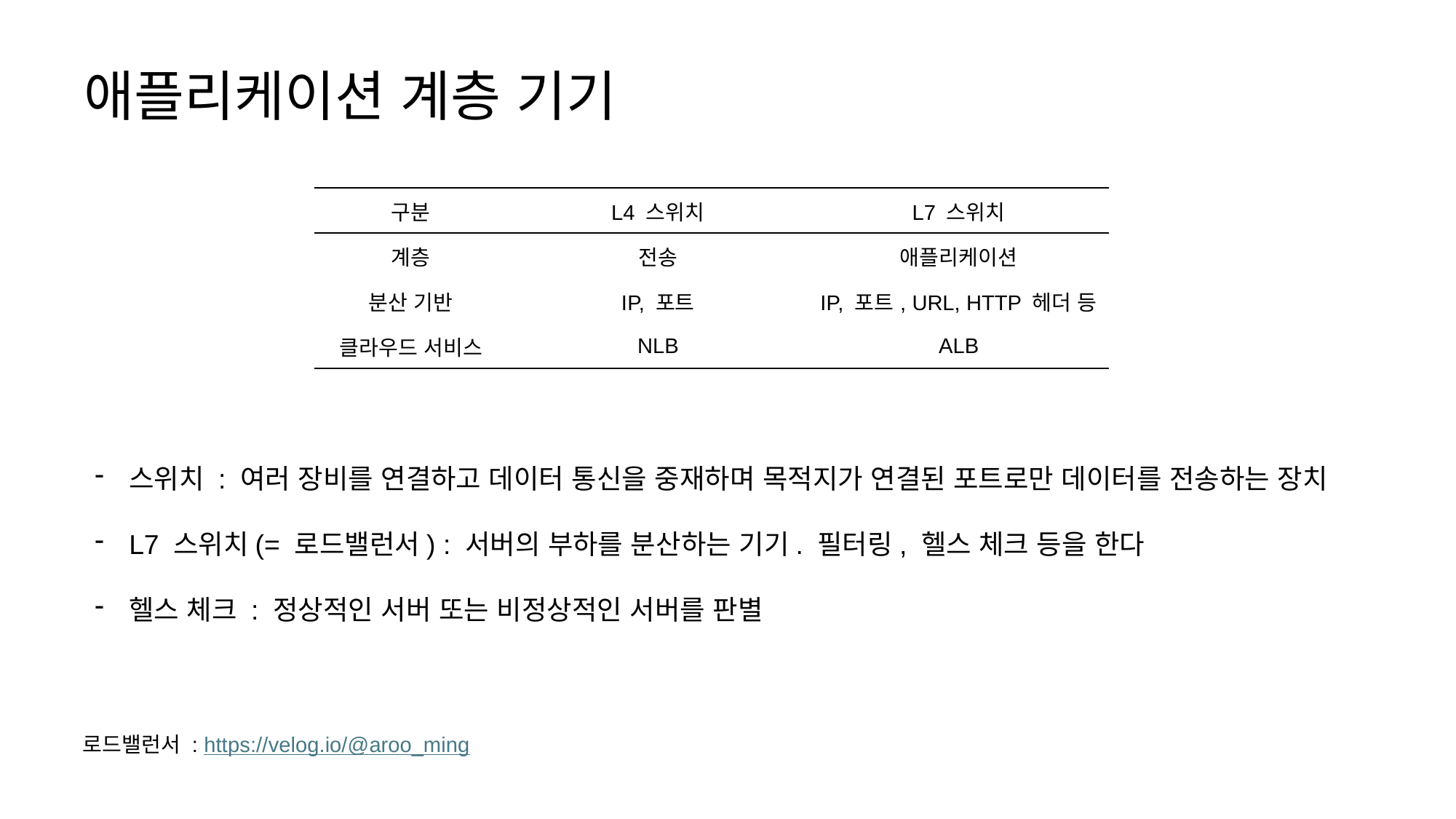

애플리케이션 계층 기기
| 구분 | L4 스위치 | L7 스위치 |
| --- | --- | --- |
| 계층 | 전송 | 애플리케이션 |
| 분산 기반 | IP, 포트 | IP, 포트, URL, HTTP 헤더 등 |
| 클라우드 서비스 | NLB | ALB |
스위치 : 여러 장비를 연결하고 데이터 통신을 중재하며 목적지가 연결된 포트로만 데이터를 전송하는 장치
L7 스위치(= 로드밸런서) : 서버의 부하를 분산하는 기기. 필터링, 헬스 체크 등을 한다
헬스 체크 : 정상적인 서버 또는 비정상적인 서버를 판별
로드밸런서 : https://velog.io/@aroo_ming